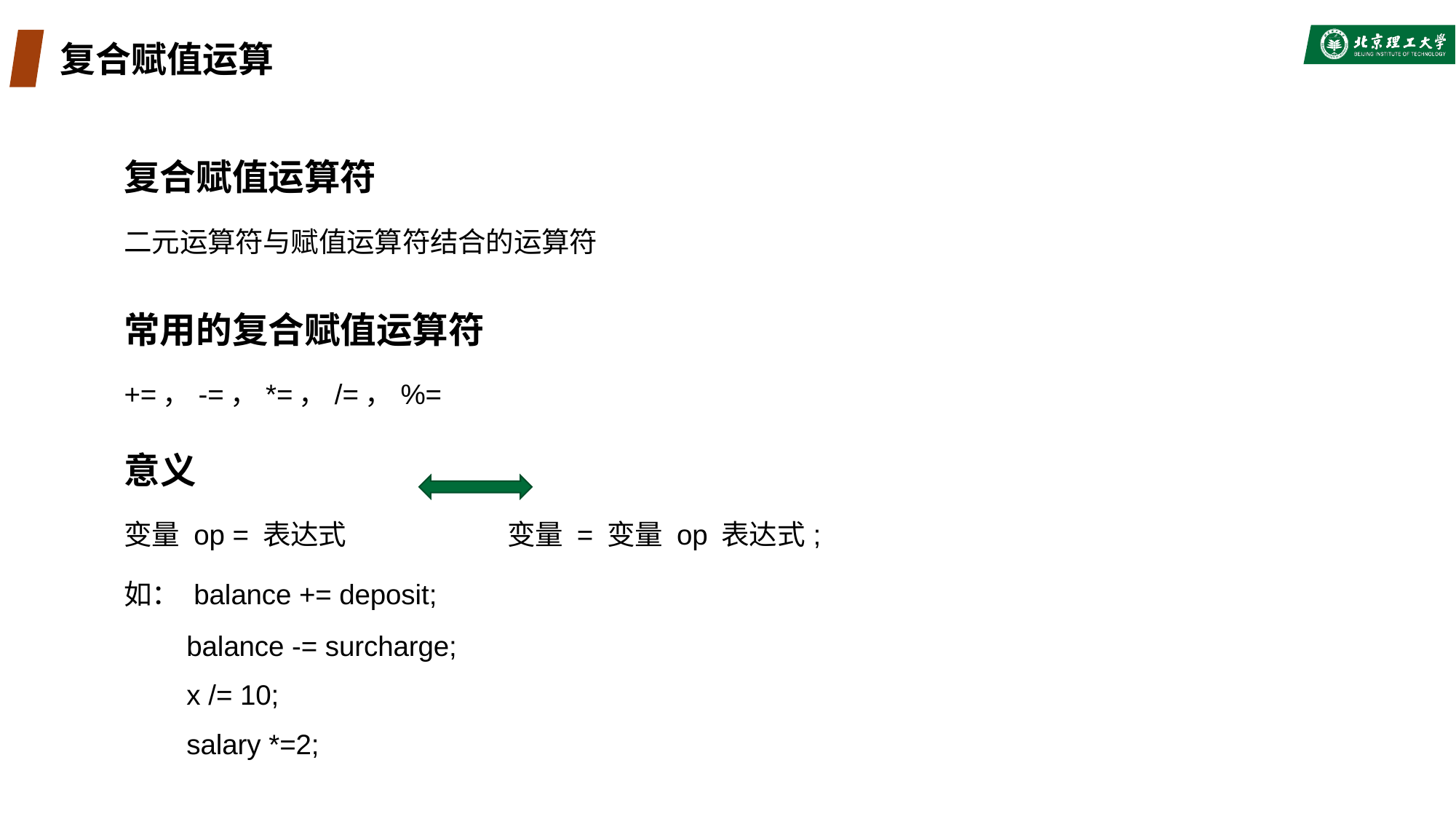

# 复合赋值运算
复合赋值运算符
二元运算符与赋值运算符结合的运算符
常用的复合赋值运算符
+=，-=，*=，/=，%=
意义
变量 op = 表达式                          变量 = 变量 op 表达式;
如： balance += deposit;
        balance -= surcharge;
        x /= 10;
        salary *=2;